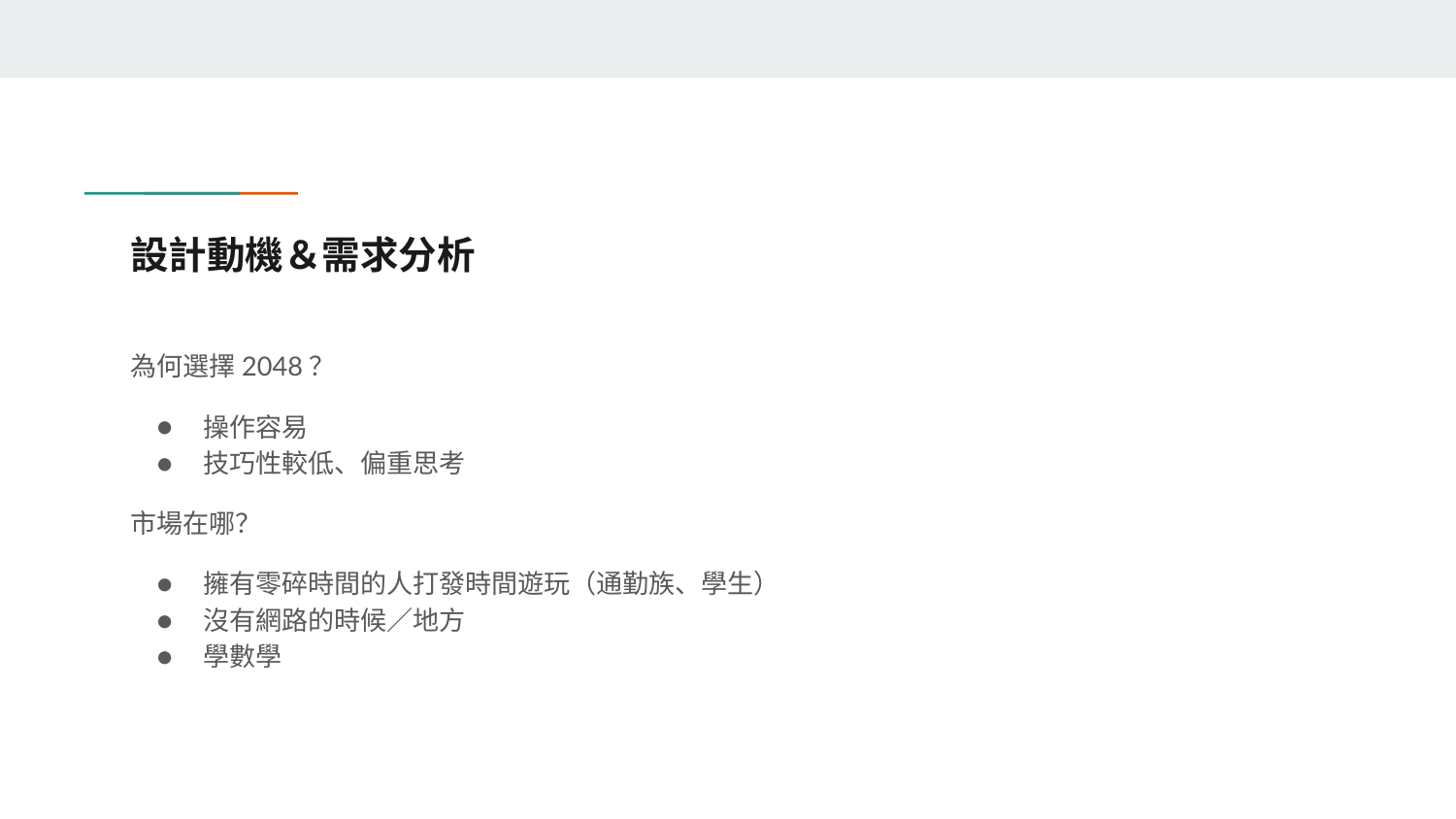

# 設計動機＆需求分析
為何選擇2048？
操作容易
技巧性較低、偏重思考
市場在哪？
擁有零碎時間的人打發時間遊玩（通勤族、學生）
沒有網路的時候／地方
學數學